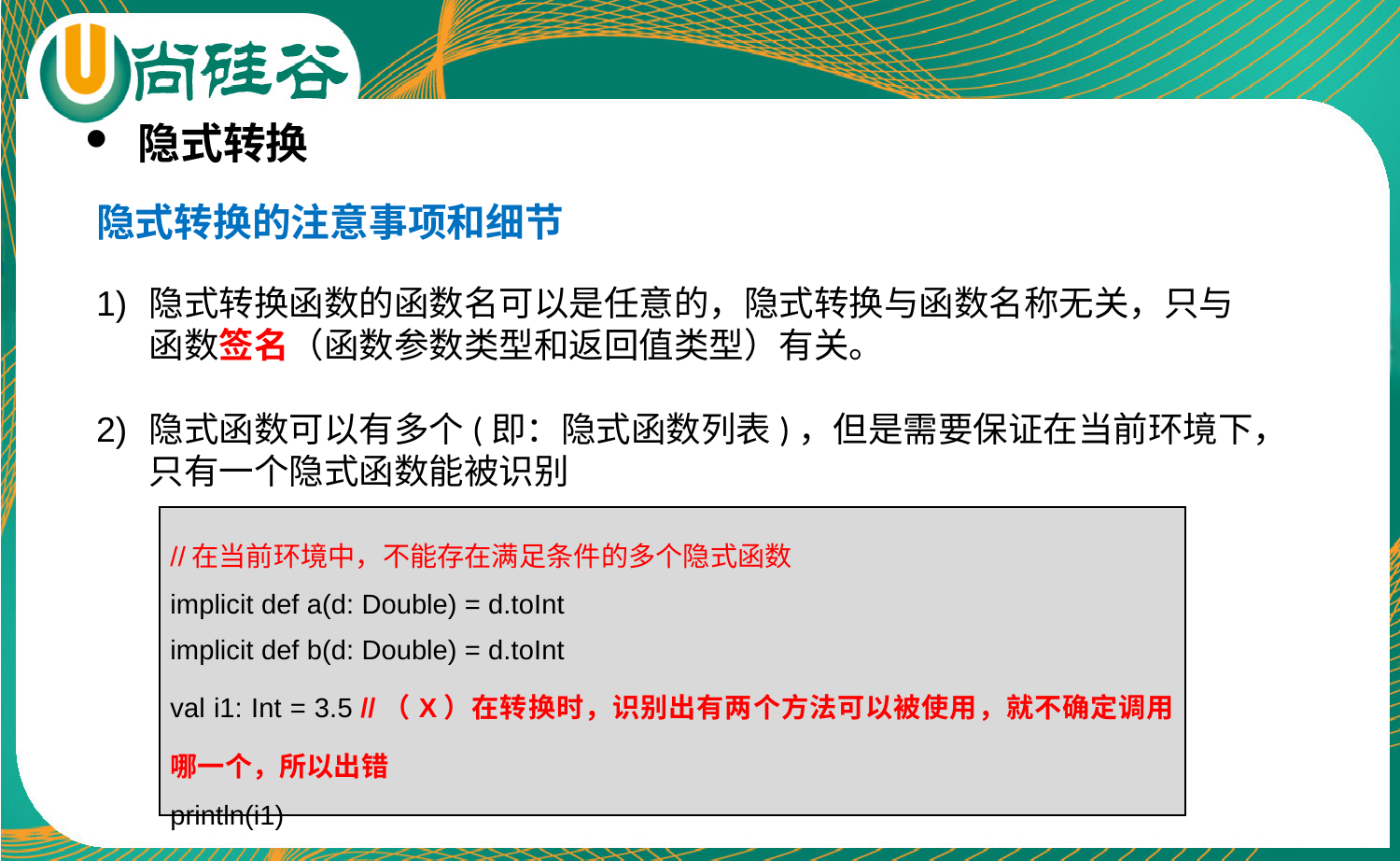

隐式转换

隐式转换的注意事项和细节

隐式转换函数的函数名可以是任意的，隐式转换与函数名称无关，只与函数签名（函数参数类型和返回值类型）有关。

隐式函数可以有多个(即：隐式函数列表)，但是需要保证在当前环境下，只有一个隐式函数能被识别

| //在当前环境中，不能存在满足条件的多个隐式函数 implicit def a(d: Double) = d.toInt implicit def b(d: Double) = d.toInt  val i1: Int = 3.5 //（X）在转换时，识别出有两个方法可以被使用，就不确定调用哪一个，所以出错 println(i1) |
| --- |